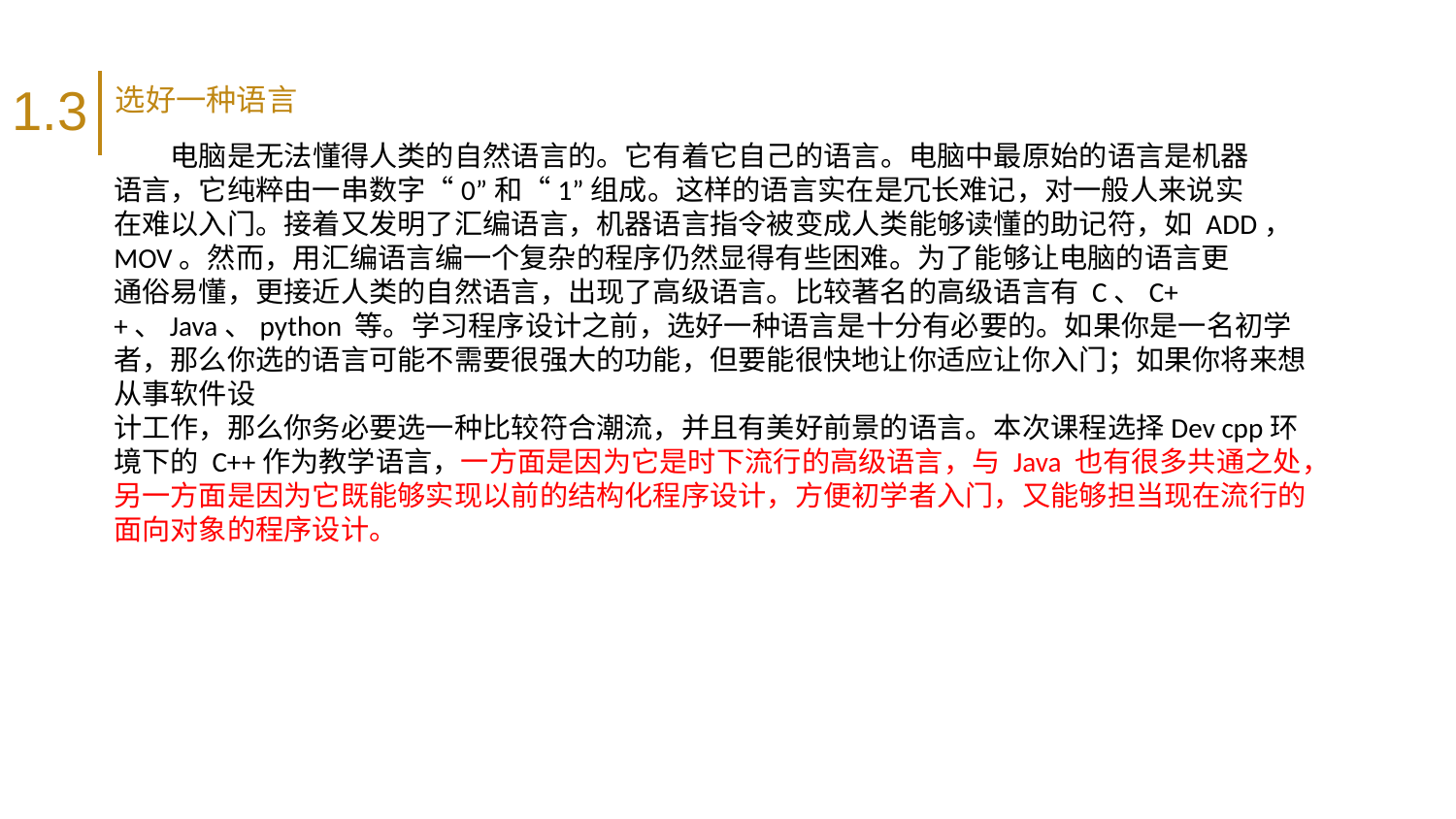

1.3

选好一种语言

　　电脑是无法懂得人类的自然语言的。它有着它自己的语言。电脑中最原始的语言是机器
语言，它纯粹由一串数字“0”和“1”组成。这样的语言实在是冗长难记，对一般人来说实
在难以入门。接着又发明了汇编语言，机器语言指令被变成人类能够读懂的助记符，如 ADD，
MOV。然而，用汇编语言编一个复杂的程序仍然显得有些困难。为了能够让电脑的语言更
通俗易懂，更接近人类的自然语言，出现了高级语言。比较著名的高级语言有 C、C++、Java、python 等。学习程序设计之前，选好一种语言是十分有必要的。如果你是一名初学者，那么你选的语言可能不需要很强大的功能，但要能很快地让你适应让你入门；如果你将来想从事软件设
计工作，那么你务必要选一种比较符合潮流，并且有美好前景的语言。本次课程选择Dev cpp环境下的 C++作为教学语言，一方面是因为它是时下流行的高级语言，与 Java 也有很多共通之处，另一方面是因为它既能够实现以前的结构化程序设计，方便初学者入门，又能够担当现在流行的面向对象的程序设计。

### Chart

| Category |
|---|